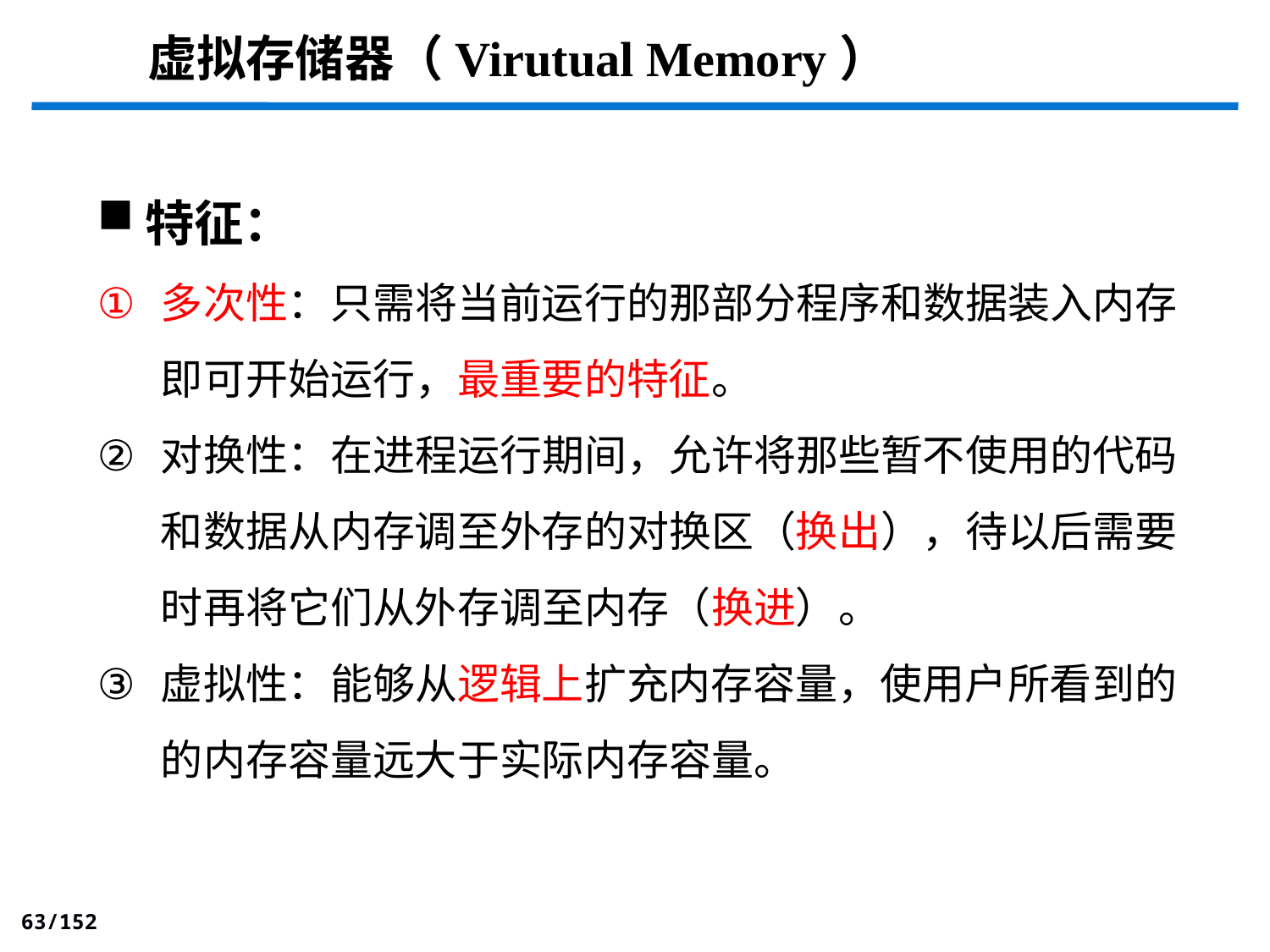

虚拟存储器（Virutual Memory）
特征：
多次性：只需将当前运行的那部分程序和数据装入内存即可开始运行，最重要的特征。
对换性：在进程运行期间，允许将那些暂不使用的代码和数据从内存调至外存的对换区（换出），待以后需要时再将它们从外存调至内存（换进）。
虚拟性：能够从逻辑上扩充内存容量，使用户所看到的的内存容量远大于实际内存容量。